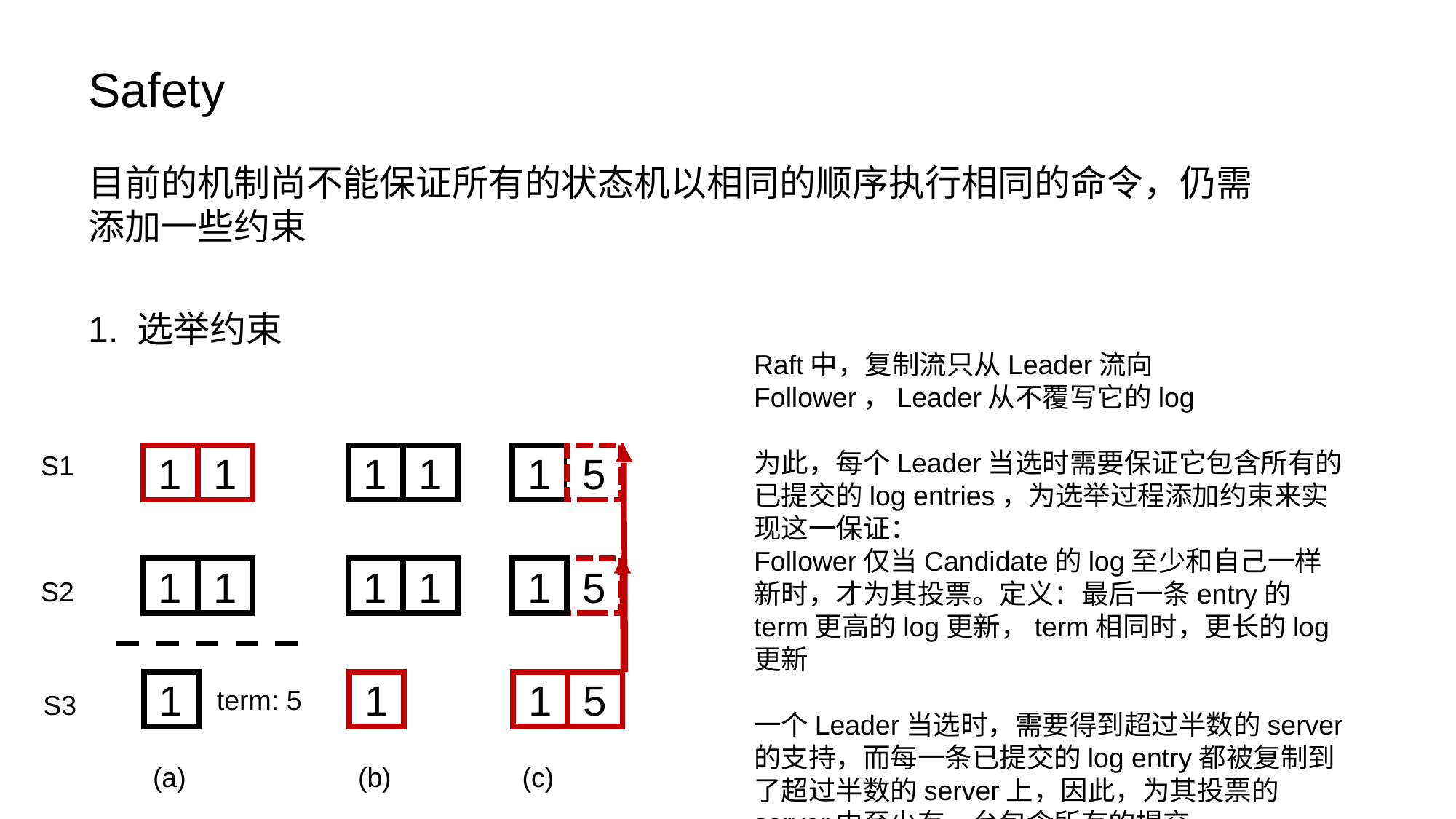

Safety
目前的机制尚不能保证所有的状态机以相同的顺序执行相同的命令，仍需添加一些约束

1. 选举约束

Raft中，复制流只从Leader流向Follower，Leader从不覆写它的log

为此，每个Leader当选时需要保证它包含所有的已提交的log entries，为选举过程添加约束来实现这一保证：
Follower仅当Candidate的log至少和自己一样新时，才为其投票。定义：最后一条entry的term更高的log更新，term相同时，更长的log更新

一个Leader当选时，需要得到超过半数的server的支持，而每一条已提交的log entry都被复制到了超过半数的server上，因此，为其投票的server中至少有一台包含所有的提交

S1
1
1
1
1
1
1
1
1
1
1
1
5
1
5
1
5
S2
term: 5
 S3
 (a)
 (b)
 (c)